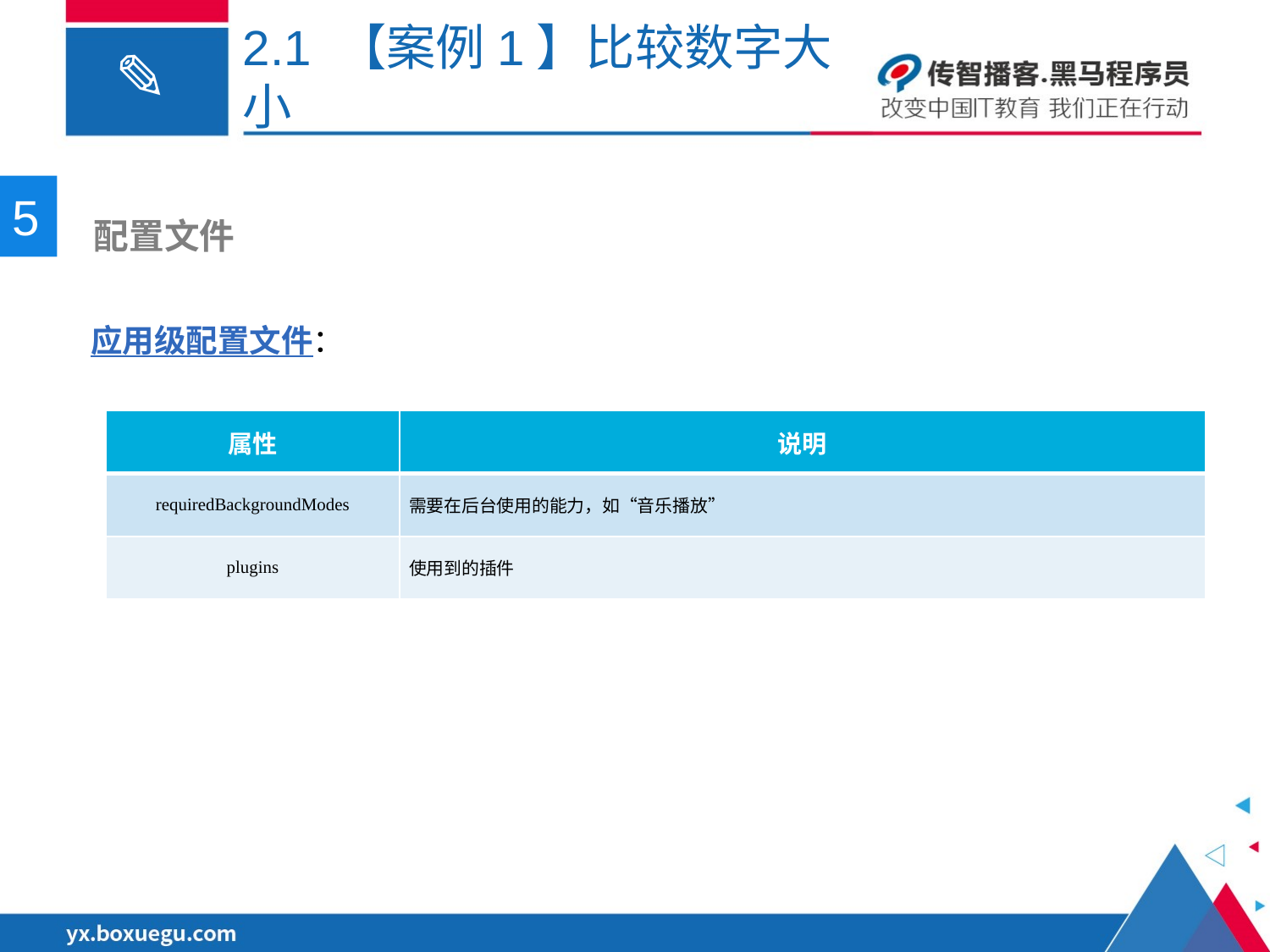

# 2.1 【案例1】比较数字大小

5
  配置文件
应用级配置文件：
| 属性 | 说明 |
| --- | --- |
| requiredBackgroundModes | 需要在后台使用的能力，如“音乐播放” |
| plugins | 使用到的插件 |